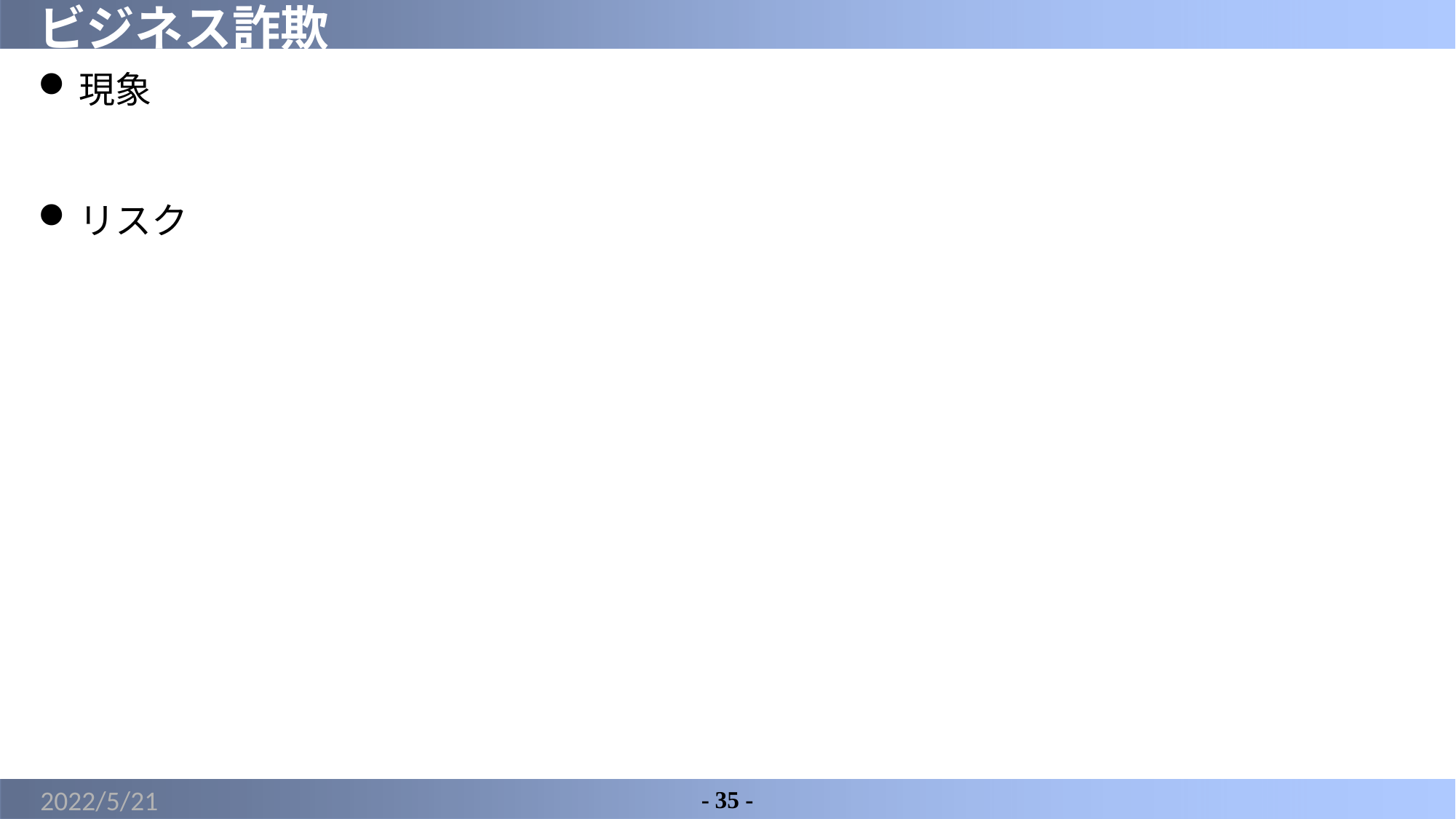

# ビジネス詐欺
現象

リスク

2022/5/21
- 35 -